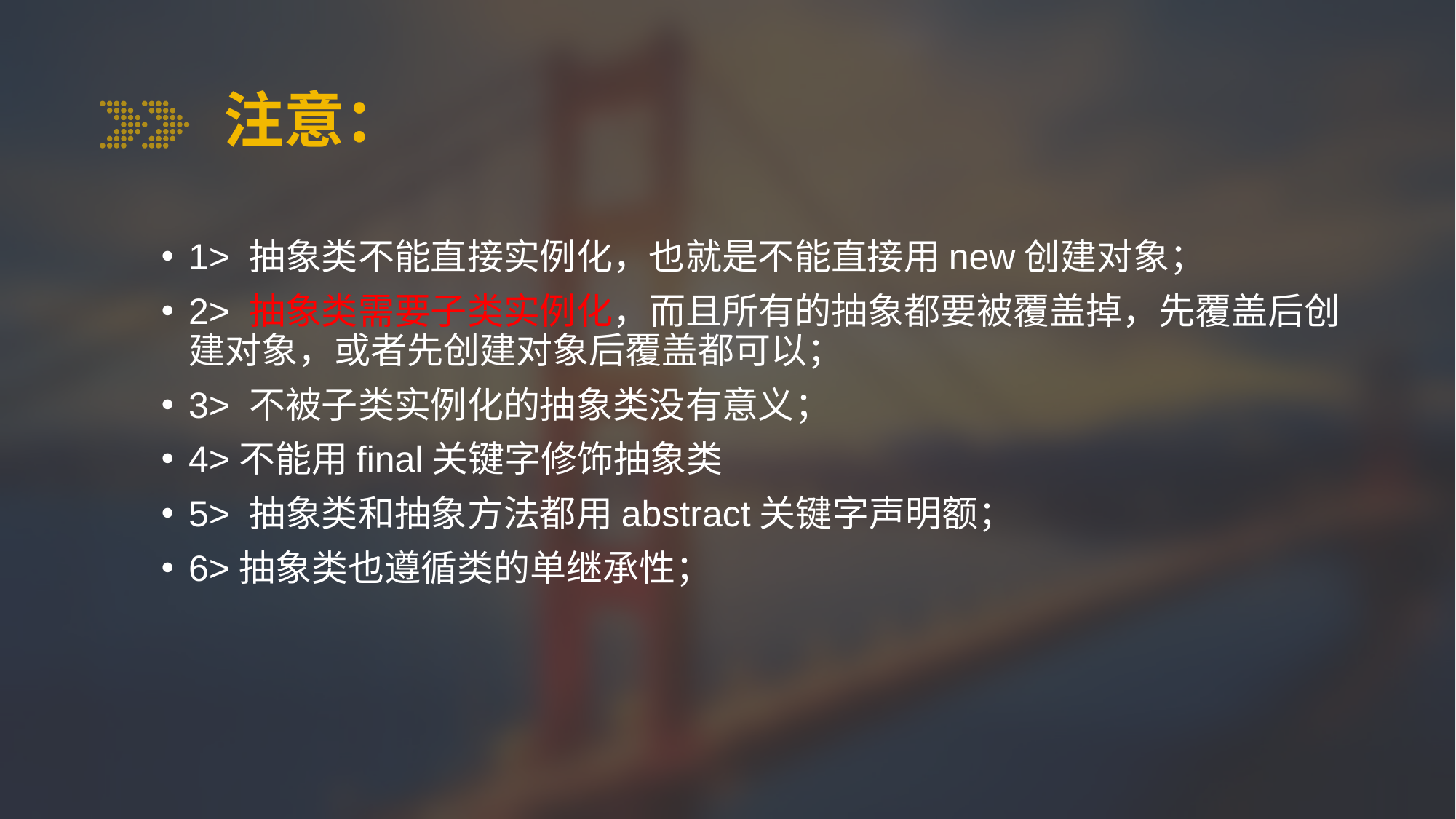

# 注意：
1> 抽象类不能直接实例化，也就是不能直接用new创建对象；
2> 抽象类需要子类实例化，而且所有的抽象都要被覆盖掉，先覆盖后创建对象，或者先创建对象后覆盖都可以；
3> 不被子类实例化的抽象类没有意义；
4>不能用final关键字修饰抽象类
5> 抽象类和抽象方法都用abstract关键字声明额；
6>抽象类也遵循类的单继承性；